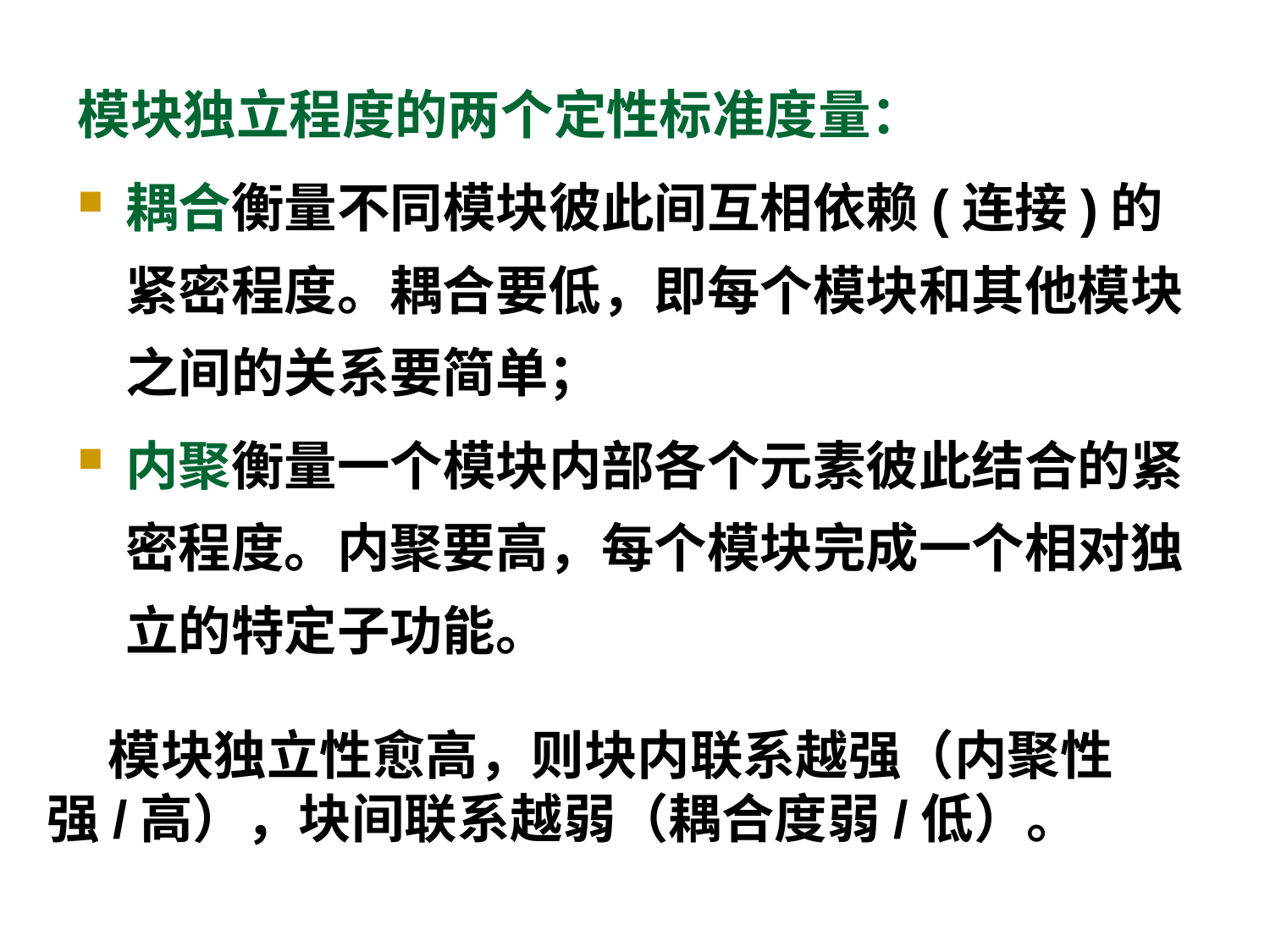

模块独立程度的两个定性标准度量：
耦合衡量不同模块彼此间互相依赖(连接)的紧密程度。耦合要低，即每个模块和其他模块之间的关系要简单；
内聚衡量一个模块内部各个元素彼此结合的紧密程度。内聚要高，每个模块完成一个相对独立的特定子功能。
    模块独立性愈高，则块内联系越强（内聚性强/高），块间联系越弱（耦合度弱/低）。